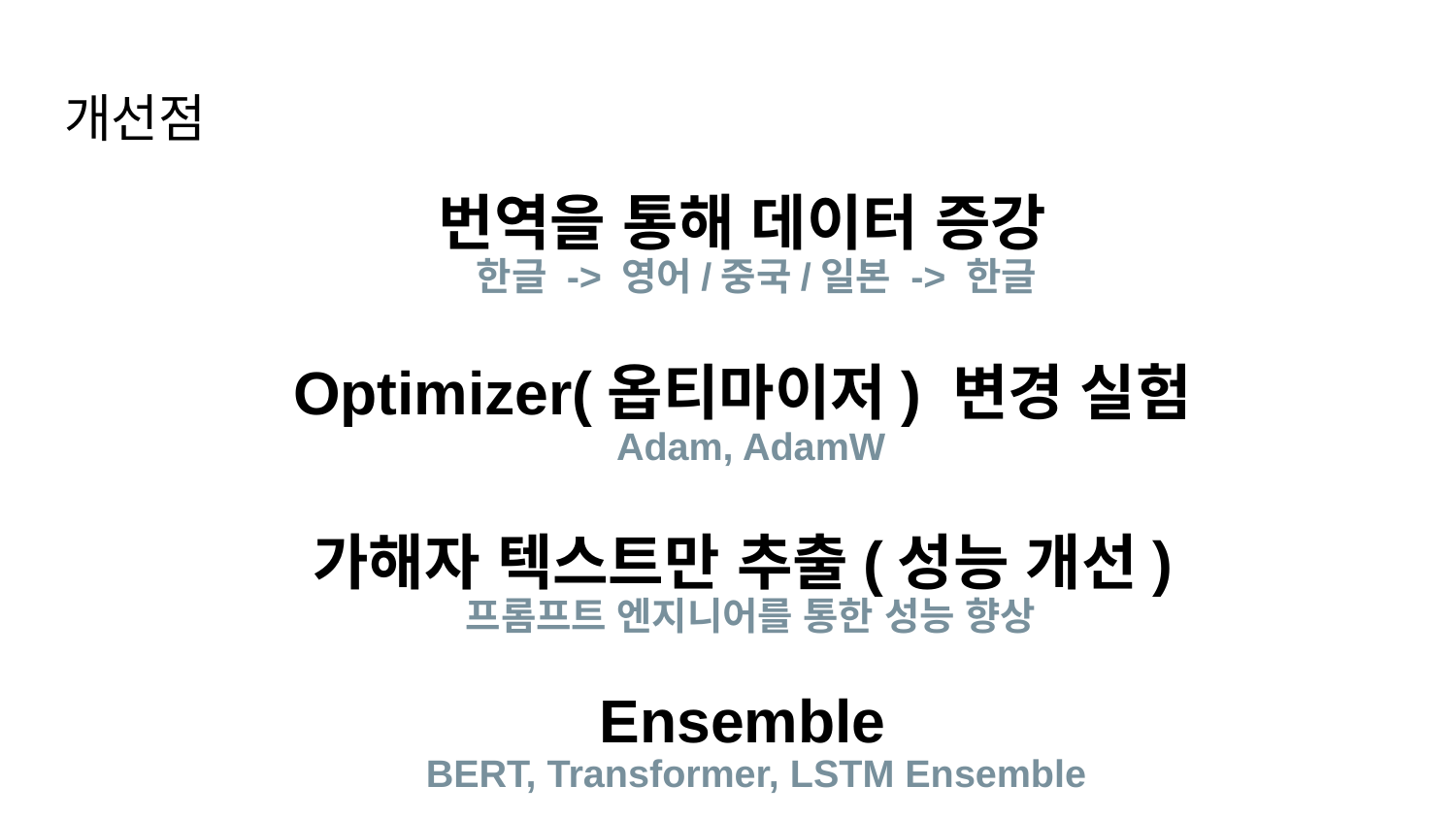

# 개선점
번역을 통해 데이터 증강
한글 -> 영어/중국/일본 -> 한글
Optimizer(옵티마이저) 변경 실험
Adam, AdamW
가해자 텍스트만 추출(성능 개선)
프롬프트 엔지니어를 통한 성능 향상
Ensemble
BERT, Transformer, LSTM Ensemble